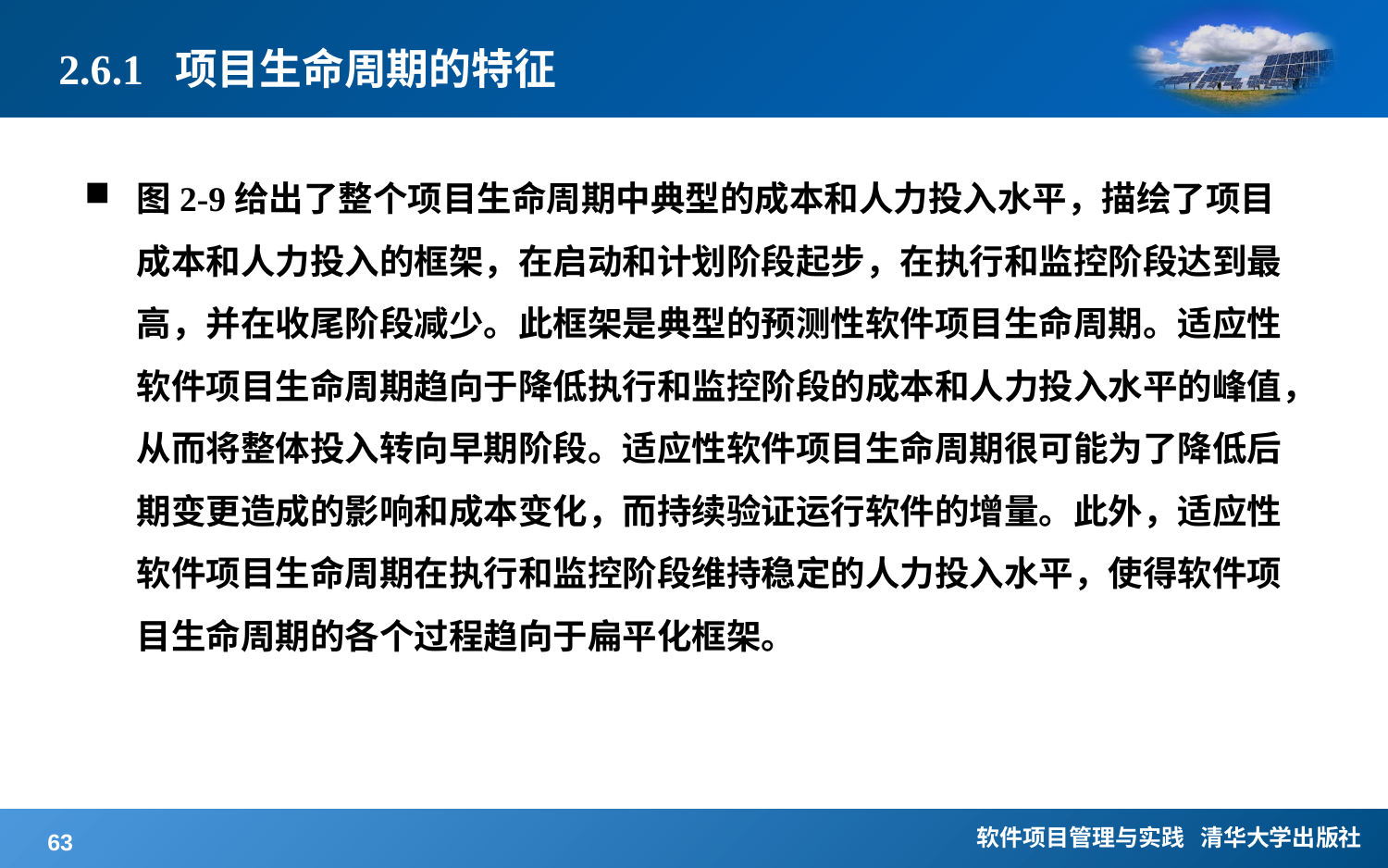

# 2.6.1  项目生命周期的特征
图2-9给出了整个项目生命周期中典型的成本和人力投入水平，描绘了项目成本和人力投入的框架，在启动和计划阶段起步，在执行和监控阶段达到最高，并在收尾阶段减少。此框架是典型的预测性软件项目生命周期。适应性软件项目生命周期趋向于降低执行和监控阶段的成本和人力投入水平的峰值，从而将整体投入转向早期阶段。适应性软件项目生命周期很可能为了降低后期变更造成的影响和成本变化，而持续验证运行软件的增量。此外，适应性软件项目生命周期在执行和监控阶段维持稳定的人力投入水平，使得软件项目生命周期的各个过程趋向于扁平化框架。